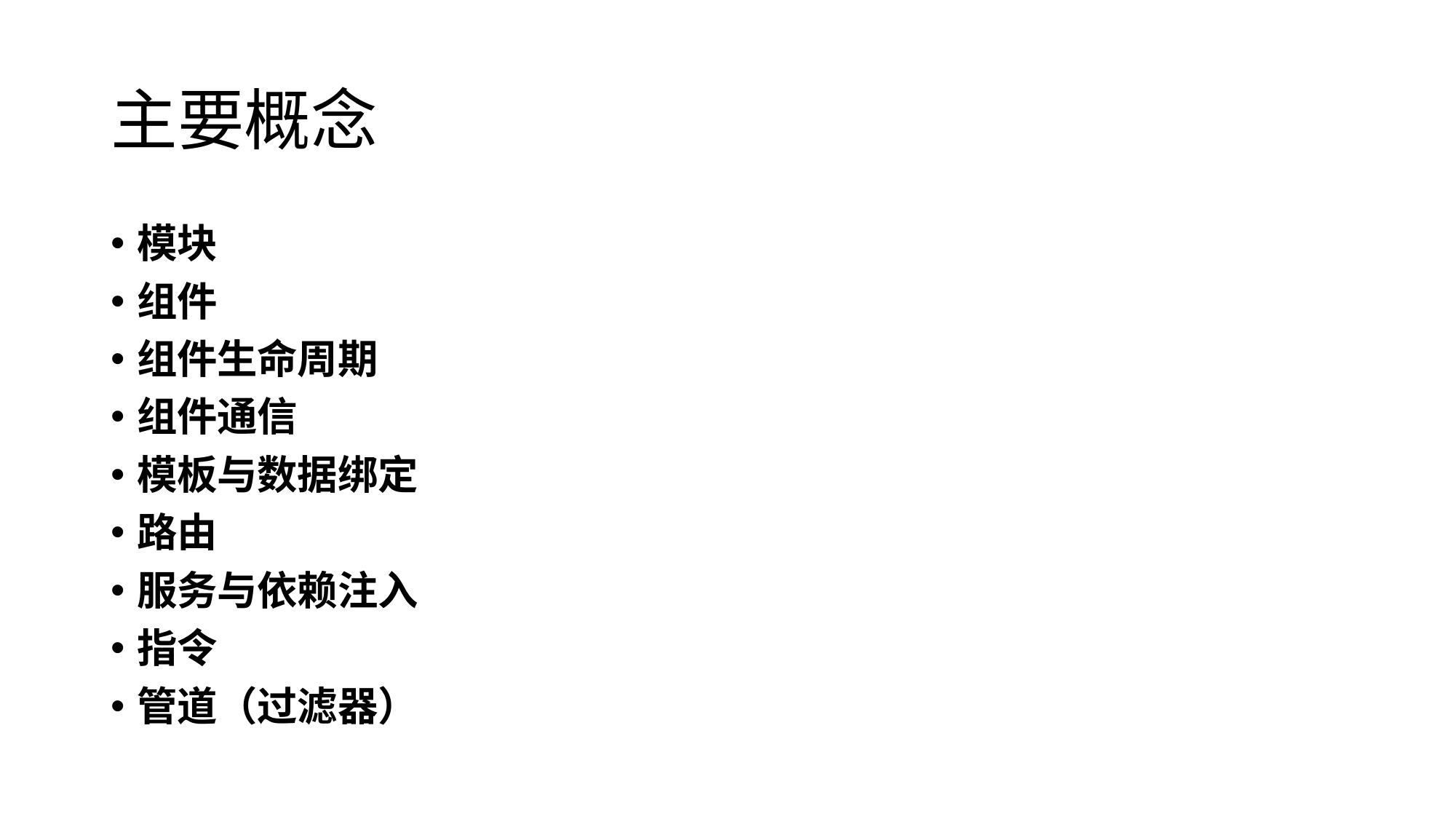

# 主要概念
模块
组件
组件生命周期
组件通信
模板与数据绑定
路由
服务与依赖注入
指令
管道（过滤器）